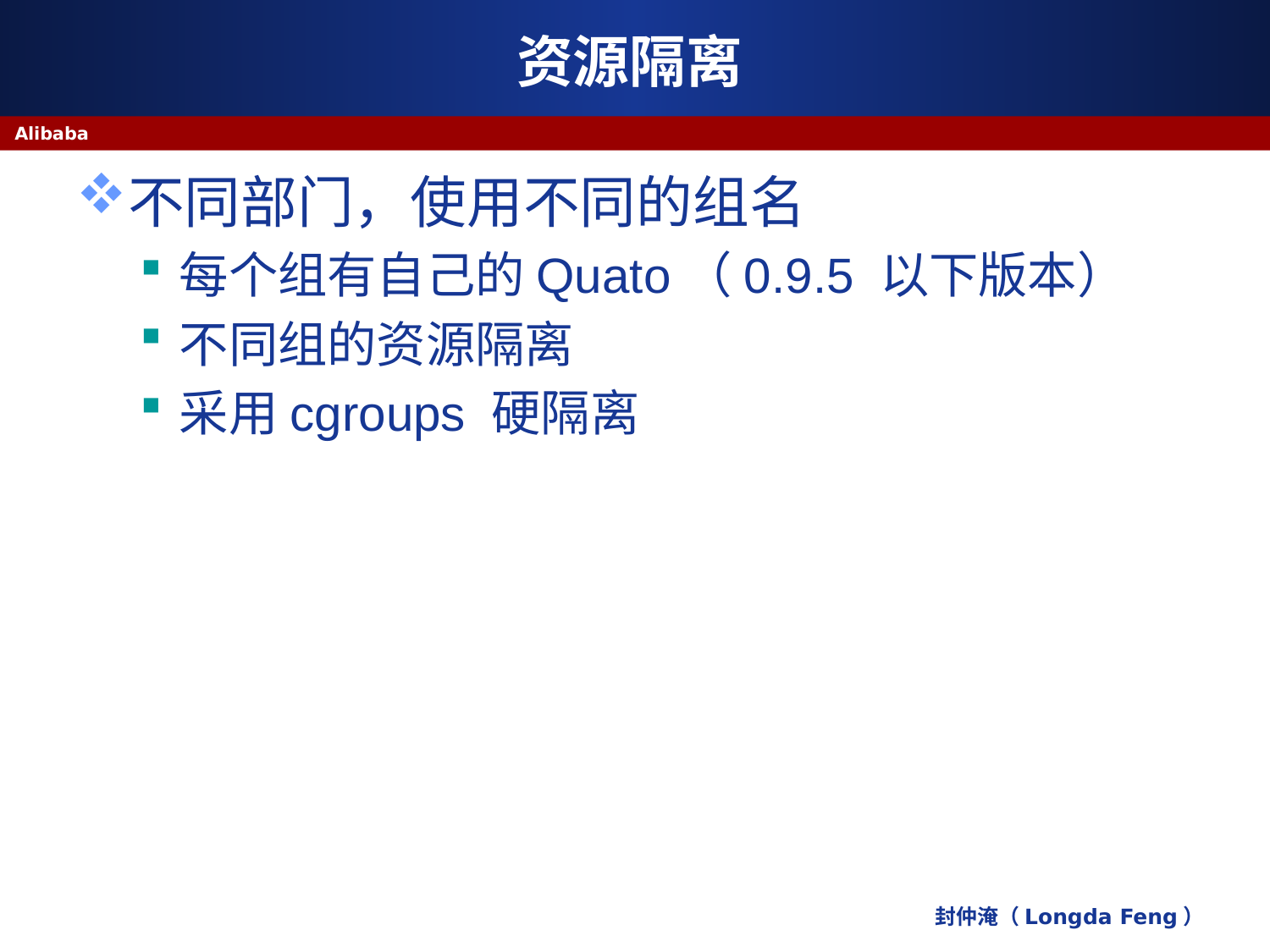

# 资源隔离
Alibaba
不同部门，使用不同的组名
每个组有自己的Quato（0.9.5 以下版本）
不同组的资源隔离
采用cgroups 硬隔离
封仲淹（Longda Feng）